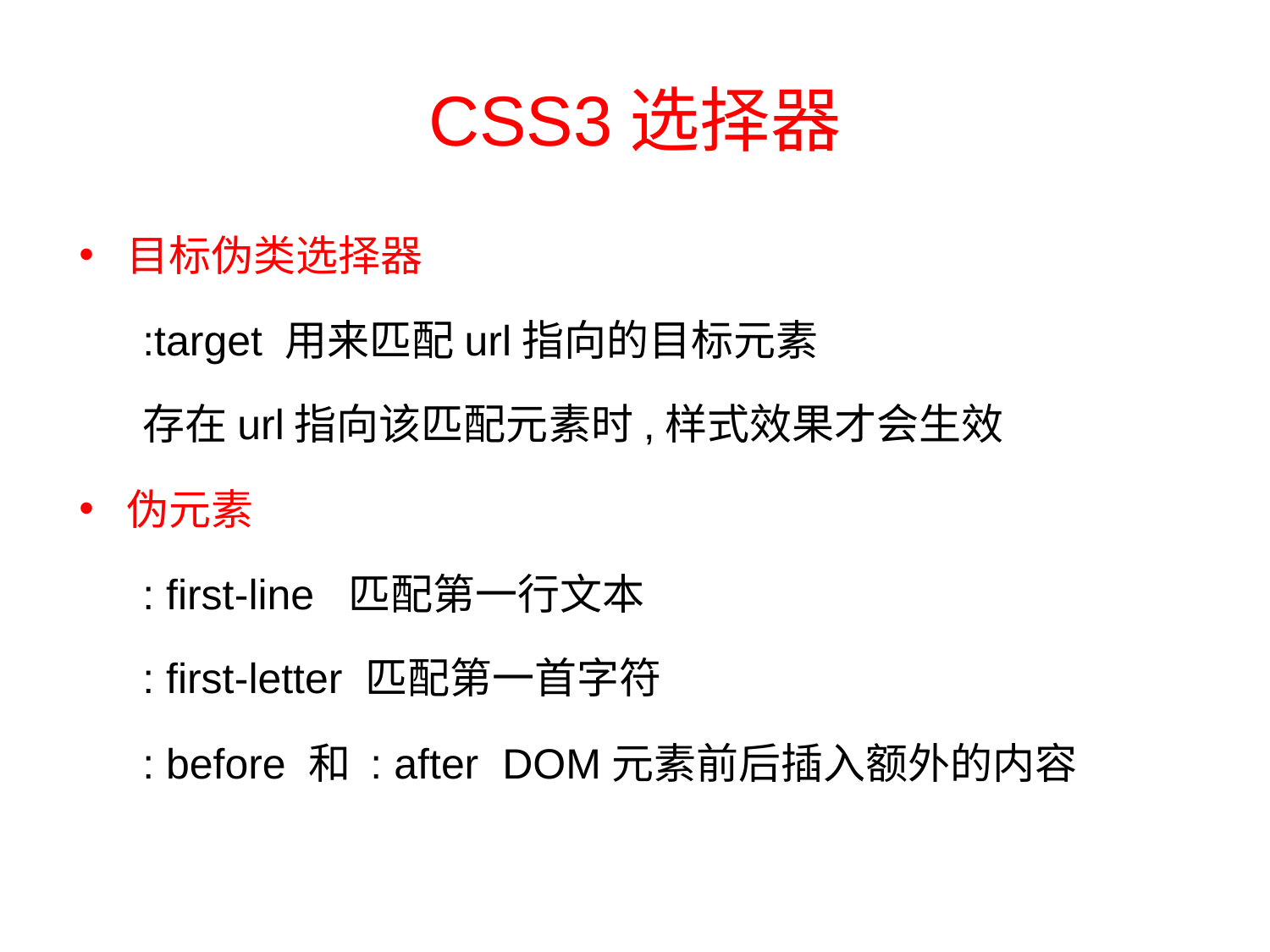

# CSS3选择器
目标伪类选择器
:target 用来匹配url指向的目标元素
存在url指向该匹配元素时,样式效果才会生效
伪元素
: first-line  匹配第一行文本
: first-letter 匹配第一首字符
: before 和 : after  DOM元素前后插入额外的内容